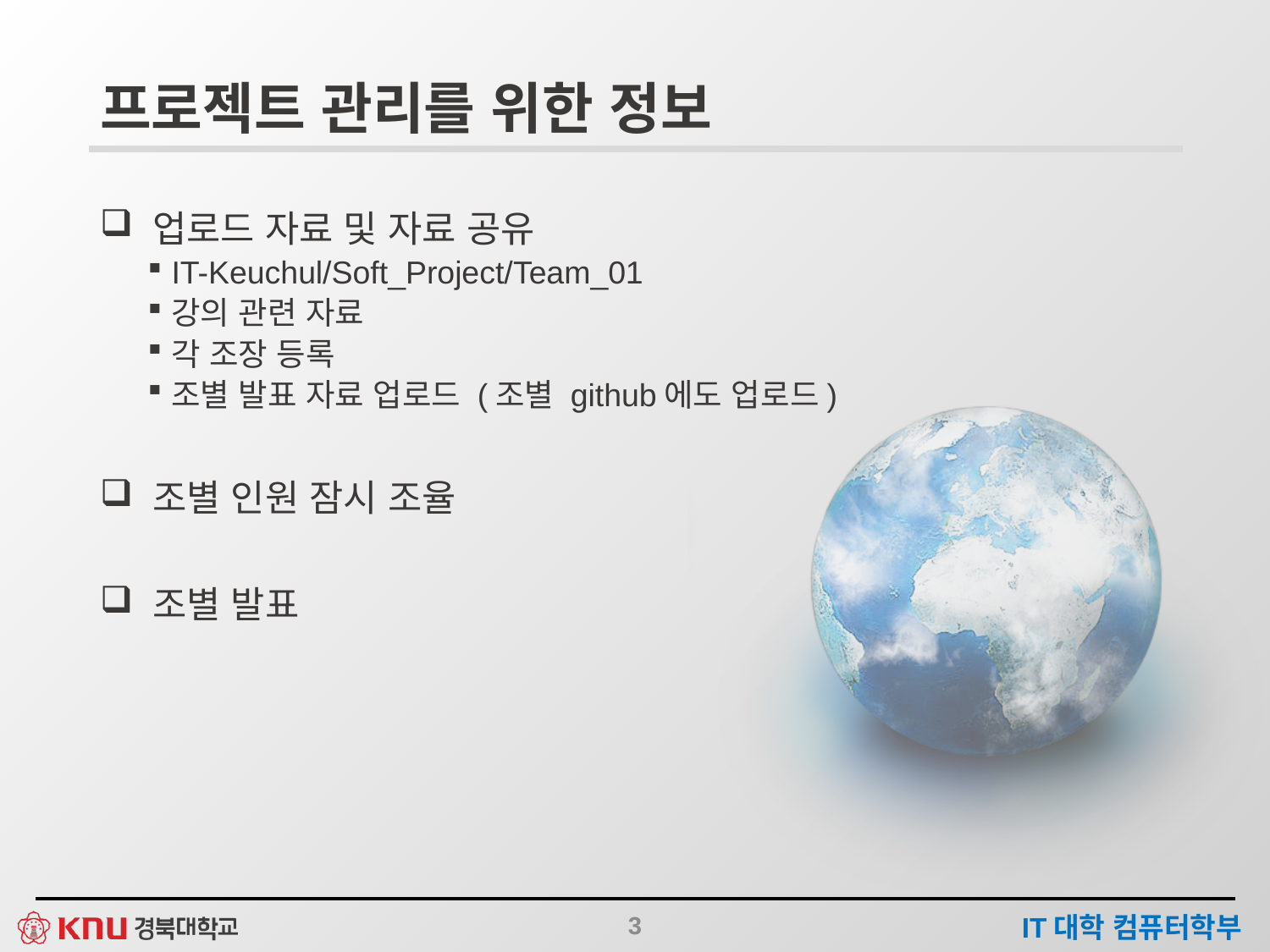

# 프로젝트 관리를 위한 정보
 업로드 자료 및 자료 공유
IT-Keuchul/Soft_Project/Team_01
강의 관련 자료
각 조장 등록
조별 발표 자료 업로드 (조별 github에도 업로드)

 조별 인원 잠시 조율

 조별 발표
3